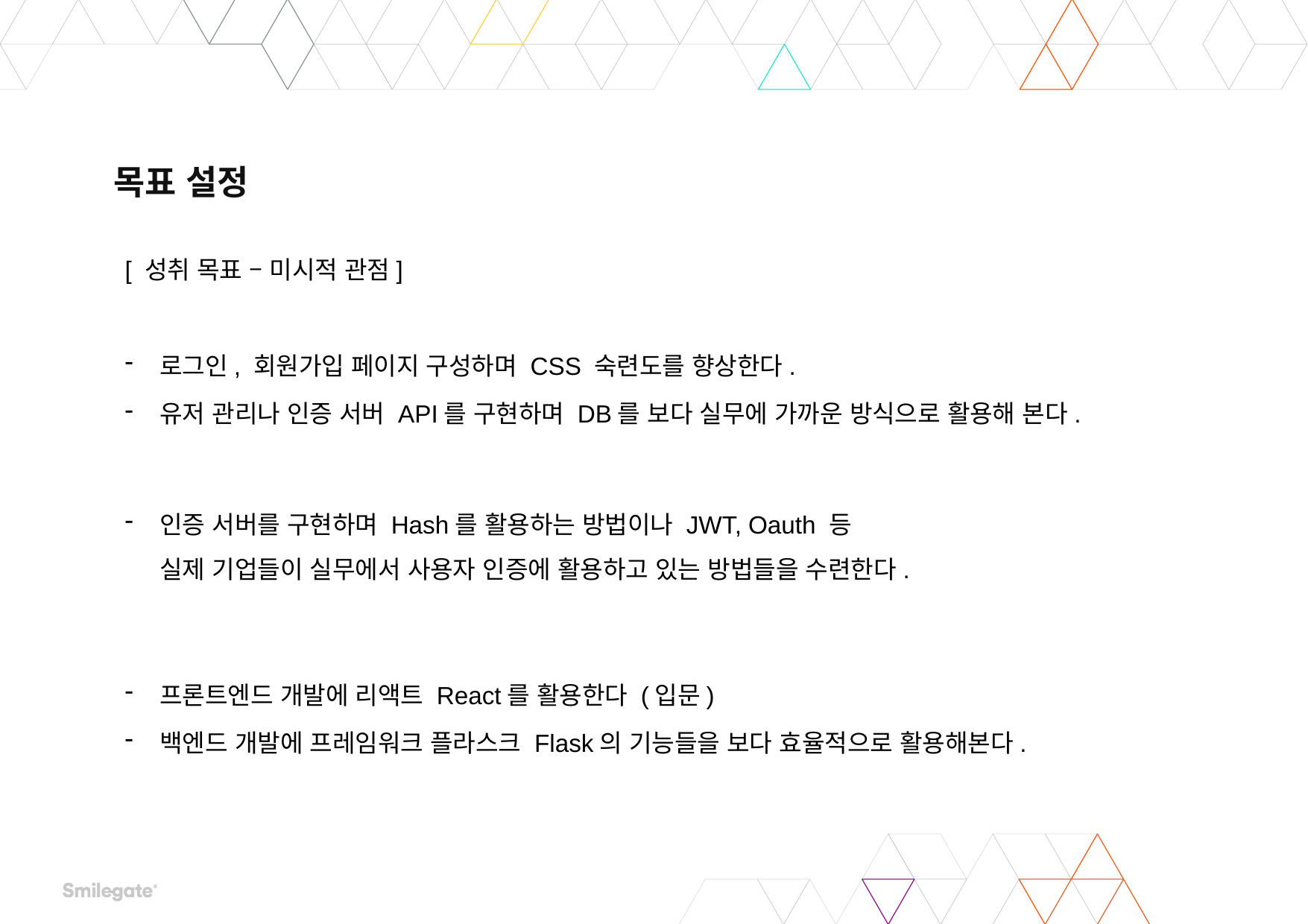

# 목표 설정
[ 성취 목표 – 미시적 관점]

로그인, 회원가입 페이지 구성하며 CSS 숙련도를 향상한다.
유저 관리나 인증 서버 API를 구현하며 DB를 보다 실무에 가까운 방식으로 활용해 본다.

인증 서버를 구현하며 Hash를 활용하는 방법이나 JWT, Oauth 등
실제 기업들이 실무에서 사용자 인증에 활용하고 있는 방법들을 수련한다.

프론트엔드 개발에 리액트 React를 활용한다 (입문)
백엔드 개발에 프레임워크 플라스크 Flask의 기능들을 보다 효율적으로 활용해본다.